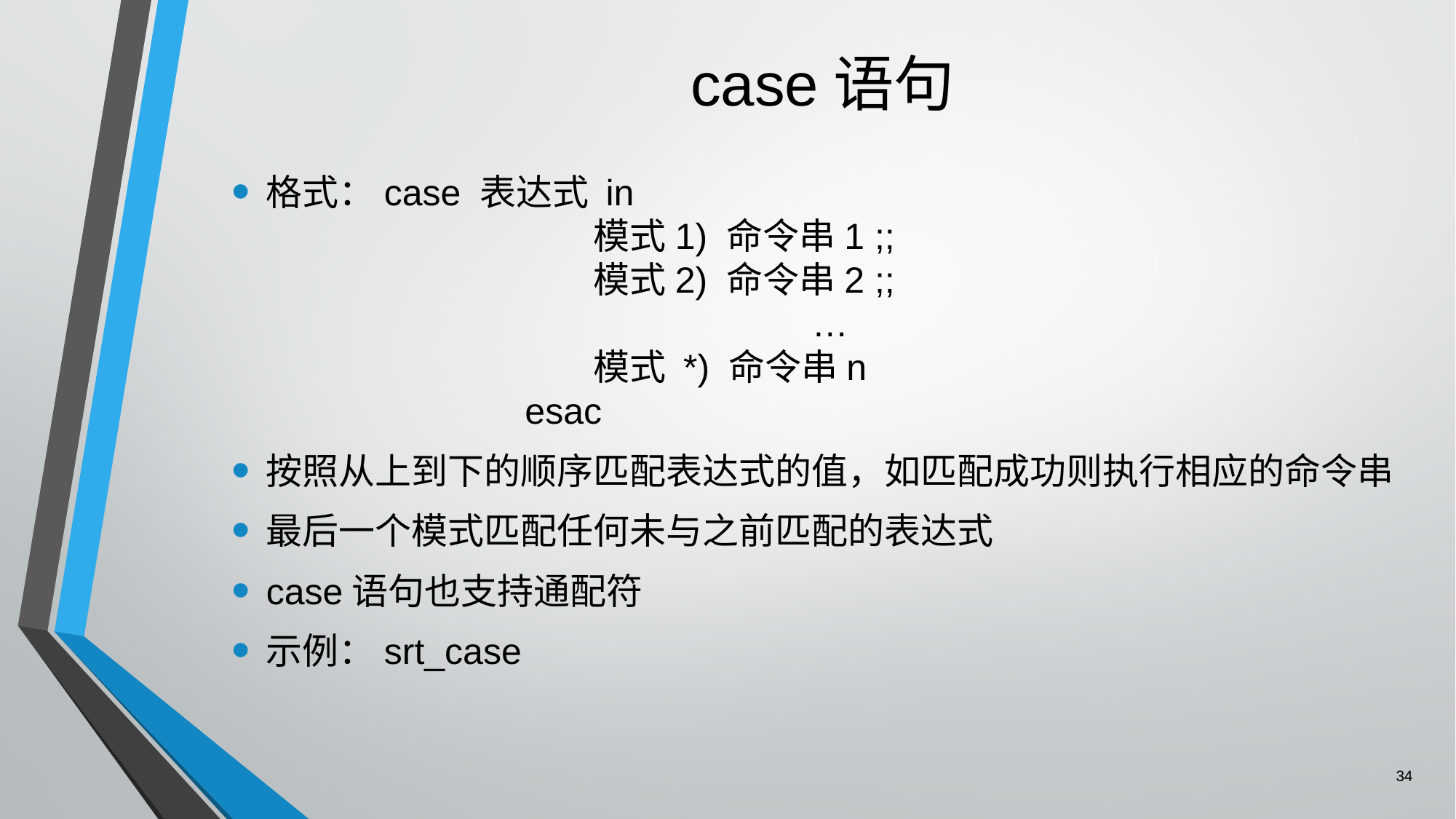

# case语句
格式：case 表达式 in
			模式1) 命令串1 ;;
			模式2) 命令串2 ;;
					…
			模式 *) 命令串n
		    esac
按照从上到下的顺序匹配表达式的值，如匹配成功则执行相应的命令串
最后一个模式匹配任何未与之前匹配的表达式
case语句也支持通配符
示例：srt_case
34